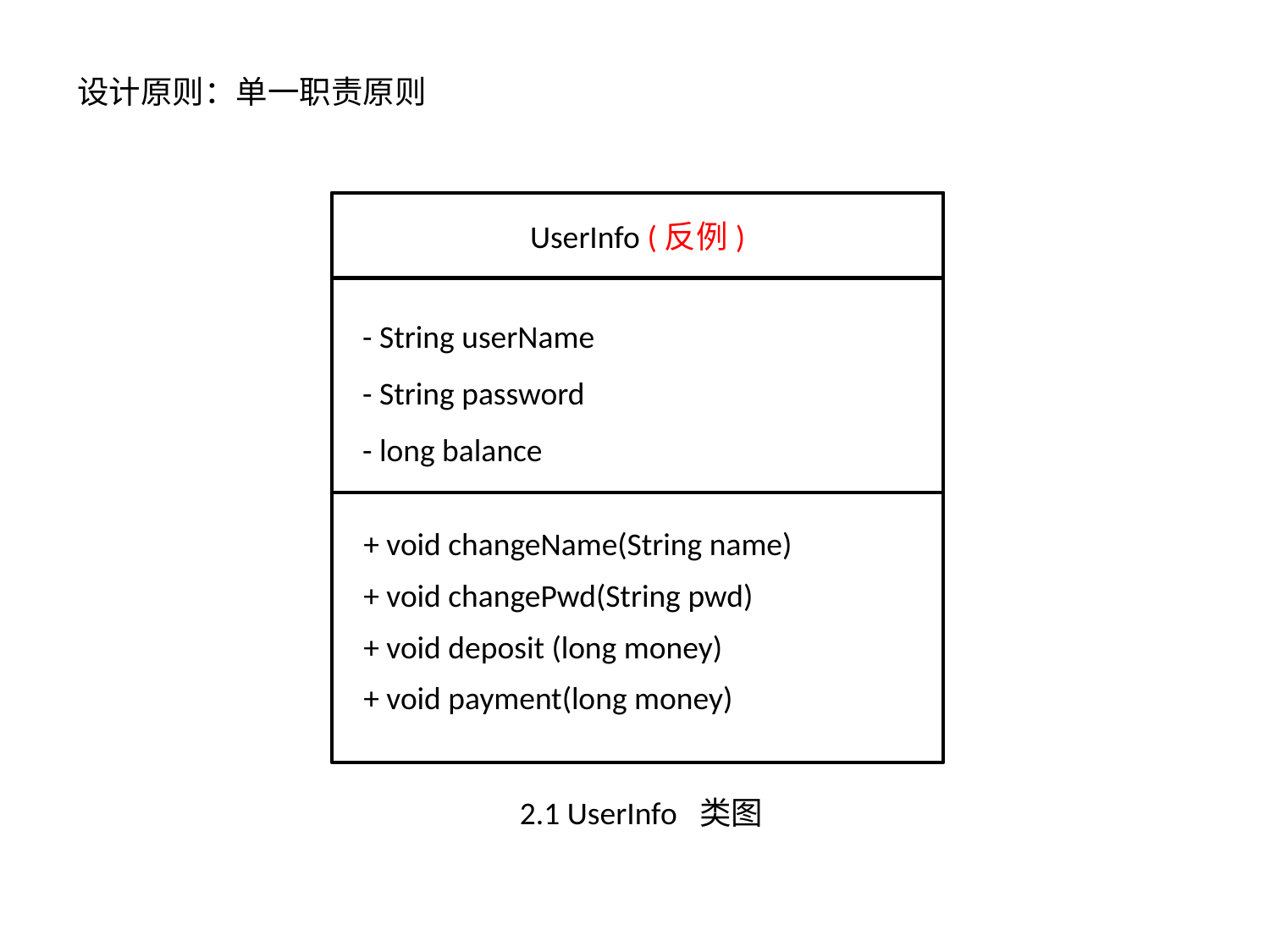

设计原则：单一职责原则

UserInfo (反例)

- String userName
- String password
- long balance
+ void changeName(String name)
+ void changePwd(String pwd)
+ void deposit (long money)
+ void payment(long money)
2.1 UserInfo  类图